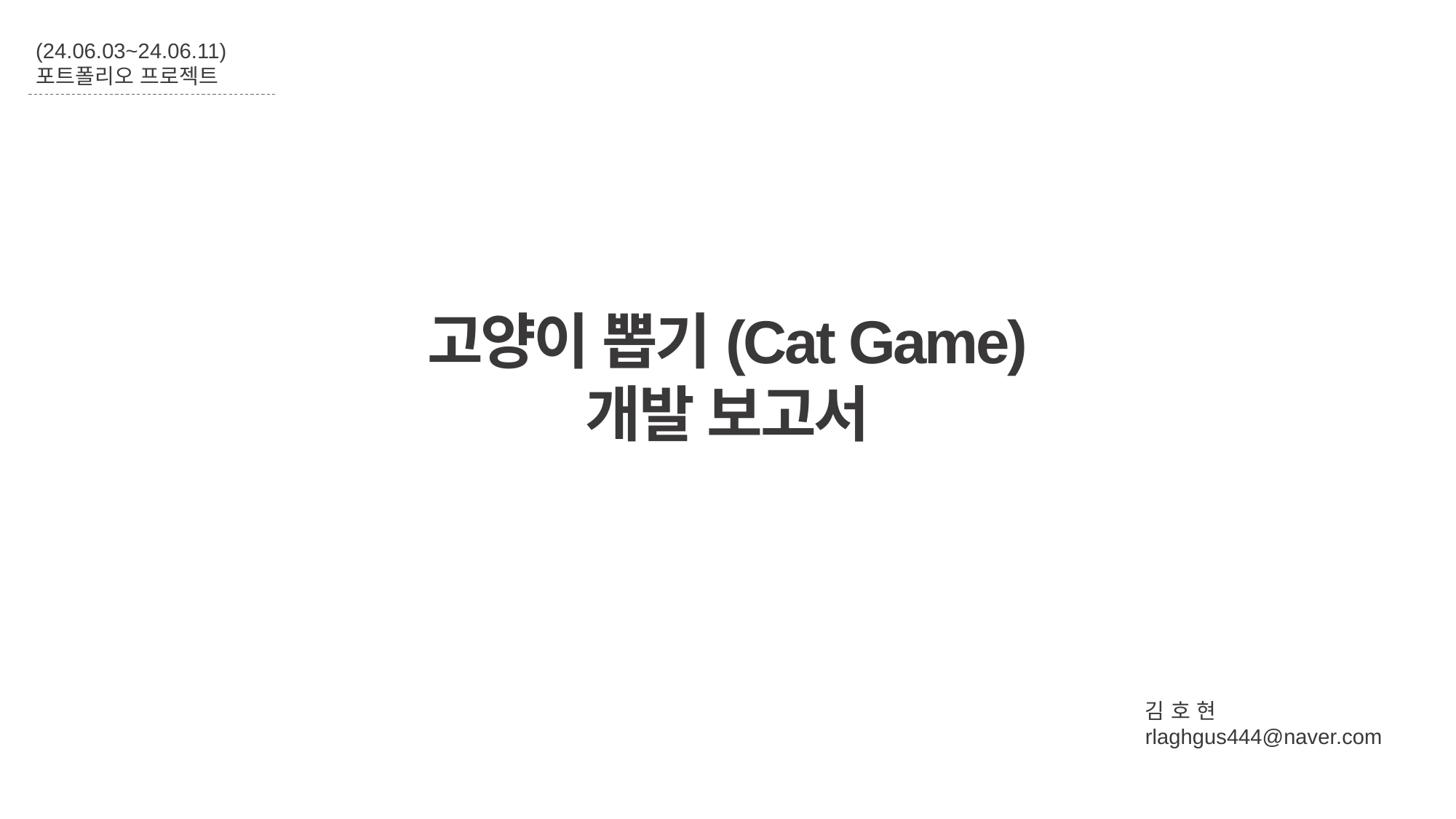

(24.06.03~24.06.11)
포트폴리오 프로젝트
고양이 뽑기(Cat Game)
개발 보고서
김 호 현
rlaghgus444@naver.com